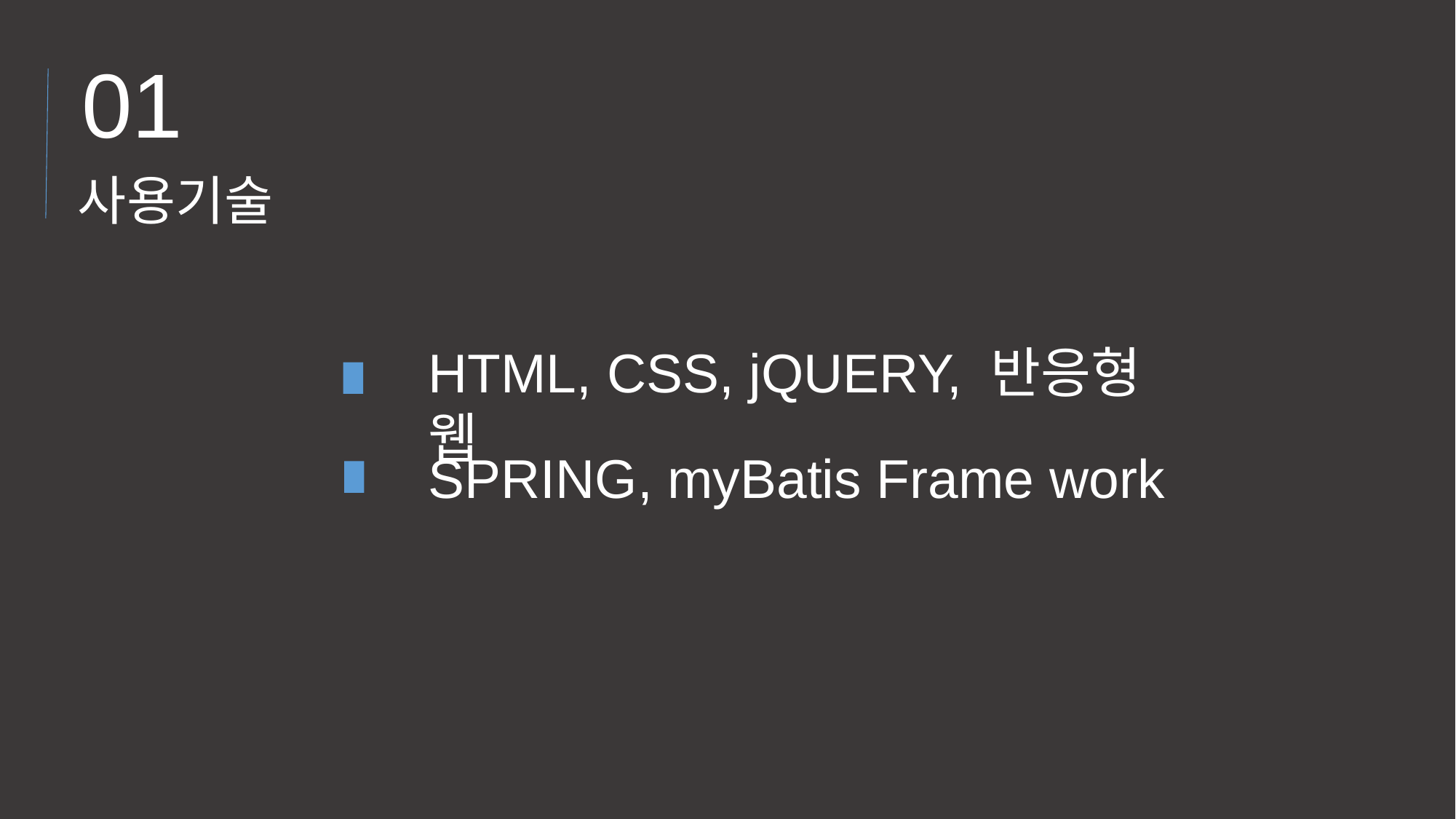

01
사용기술
HTML, CSS, jQUERY, 반응형 웹

SPRING, myBatis Frame work